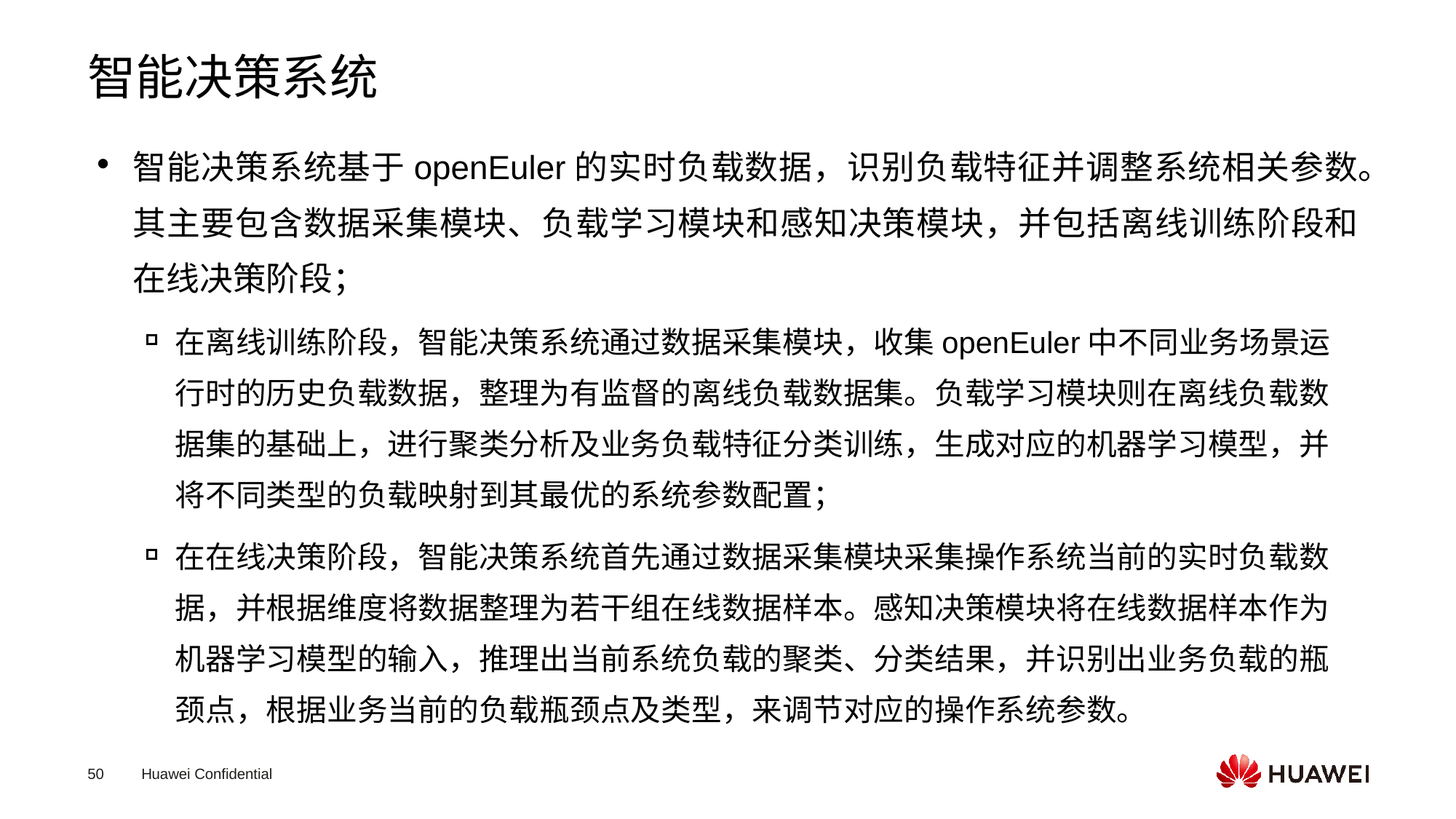

# 智能决策系统
智能决策系统基于openEuler的实时负载数据，识别负载特征并调整系统相关参数。其主要包含数据采集模块、负载学习模块和感知决策模块，并包括离线训练阶段和在线决策阶段；
在离线训练阶段，智能决策系统通过数据采集模块，收集openEuler中不同业务场景运行时的历史负载数据，整理为有监督的离线负载数据集。负载学习模块则在离线负载数据集的基础上，进行聚类分析及业务负载特征分类训练，生成对应的机器学习模型，并将不同类型的负载映射到其最优的系统参数配置；
在在线决策阶段，智能决策系统首先通过数据采集模块采集操作系统当前的实时负载数据，并根据维度将数据整理为若干组在线数据样本。感知决策模块将在线数据样本作为机器学习模型的输入，推理出当前系统负载的聚类、分类结果，并识别出业务负载的瓶颈点，根据业务当前的负载瓶颈点及类型，来调节对应的操作系统参数。